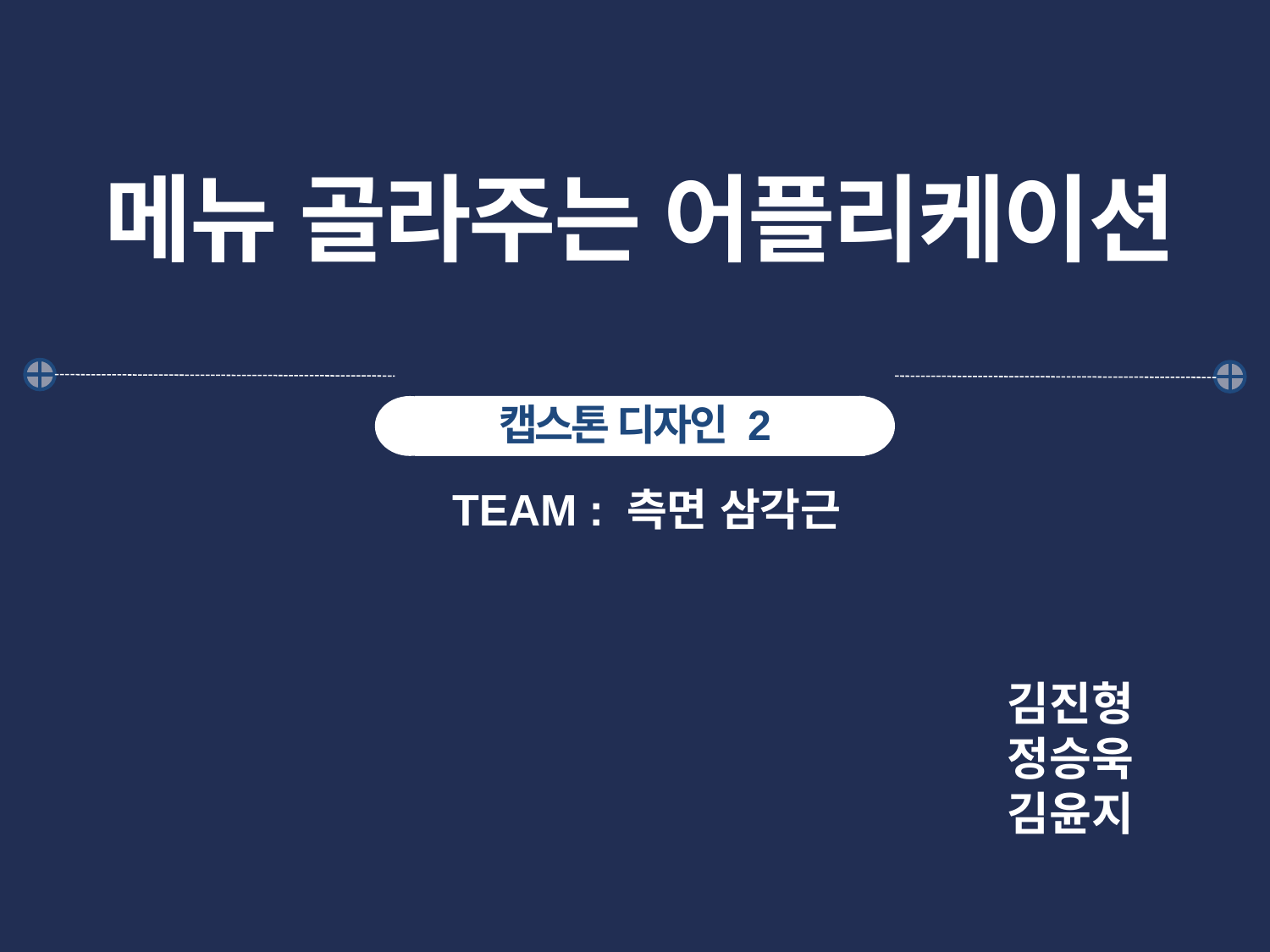

메뉴 골라주는 어플리케이션

캡스톤 디자인 2

TEAM : 측면 삼각근
김진형
정승욱
김윤지